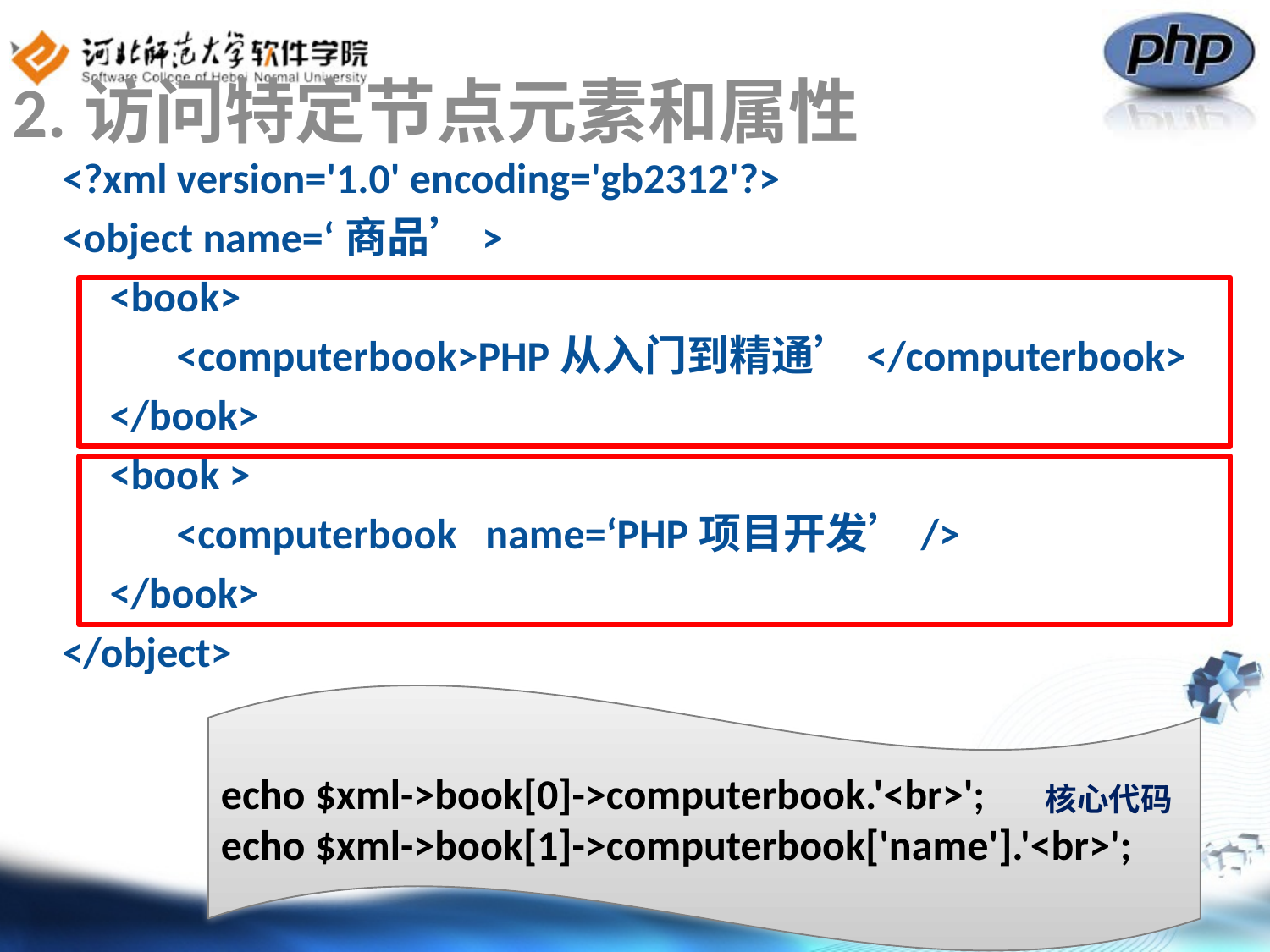

# 2.访问特定节点元素和属性
<?xml version='1.0' encoding='gb2312'?>
<object name=‘商品’>
	<book>
	       <computerbook>PHP从入门到精通’</computerbook>
	</book>
	<book >
	       <computerbook   name=‘PHP项目开发’/>
	</book>
</object>

echo $xml->book[0]->computerbook.'<br>';
echo $xml->book[1]->computerbook['name'].'<br>';
核心代码